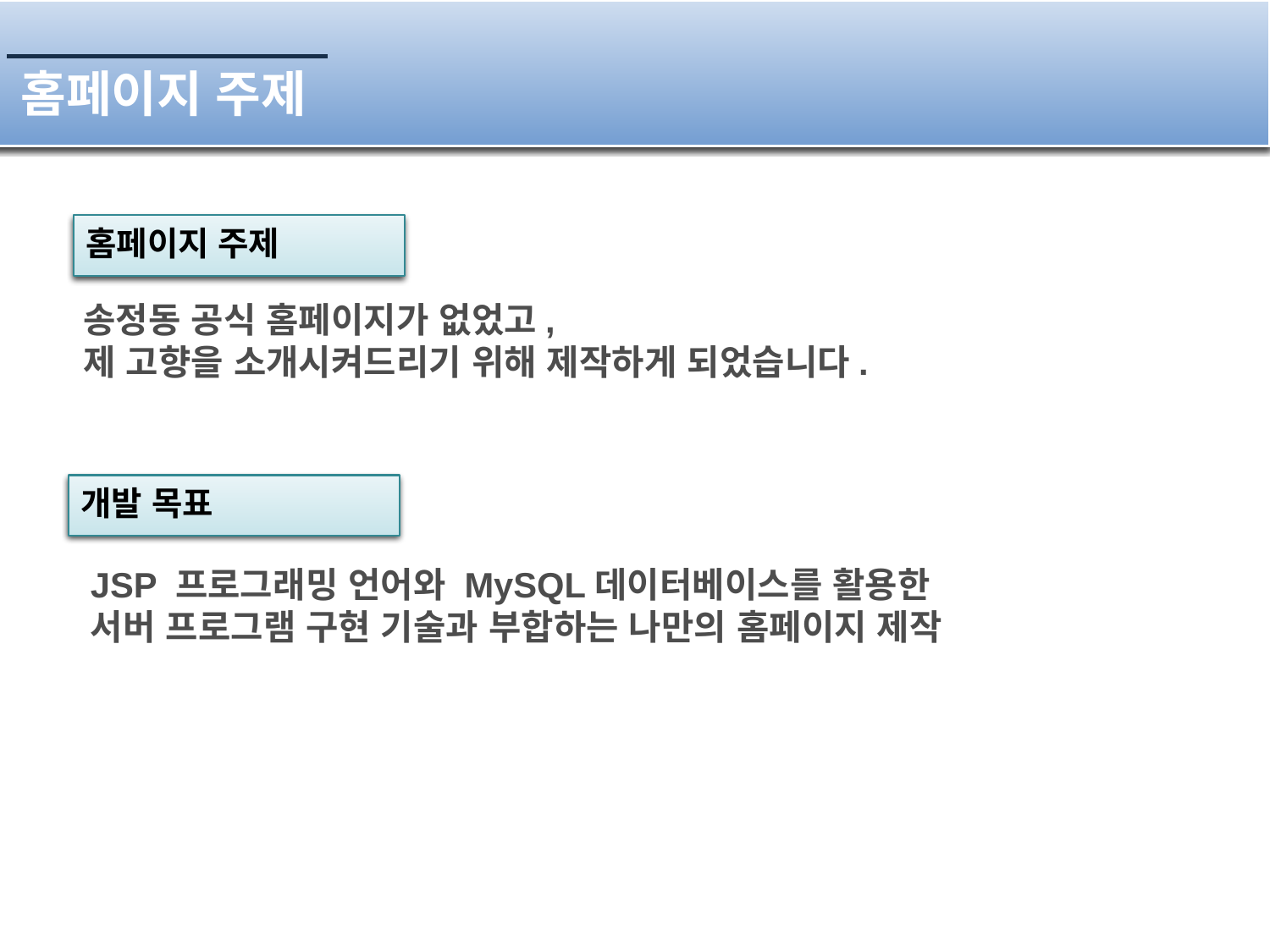

홈페이지 주제

홈페이지 주제
송정동 공식 홈페이지가 없었고,
제 고향을 소개시켜드리기 위해 제작하게 되었습니다.

개발 목표
JSP 프로그래밍 언어와 MySQL데이터베이스를 활용한
서버 프로그램 구현 기술과 부합하는 나만의 홈페이지 제작